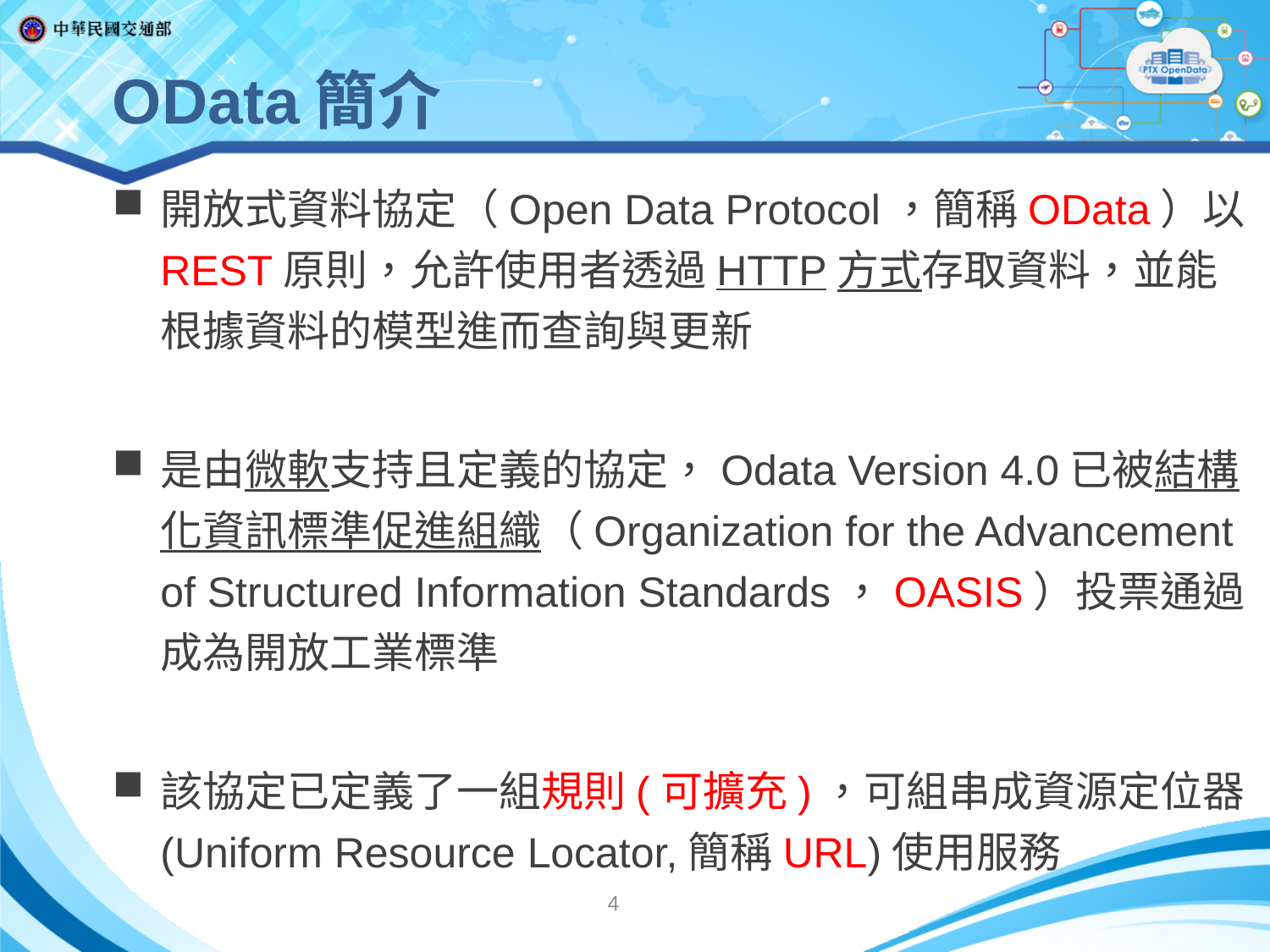

OData簡介
開放式資料協定（Open Data Protocol，簡稱OData）以REST原則，允許使用者透過HTTP方式存取資料，並能根據資料的模型進而查詢與更新

是由微軟支持且定義的協定，Odata Version 4.0已被結構化資訊標準促進組織（Organization for the Advancement of Structured Information Standards，OASIS）投票通過成為開放工業標準

該協定已定義了一組規則(可擴充)，可組串成資源定位器(Uniform Resource Locator,簡稱URL)使用服務
4